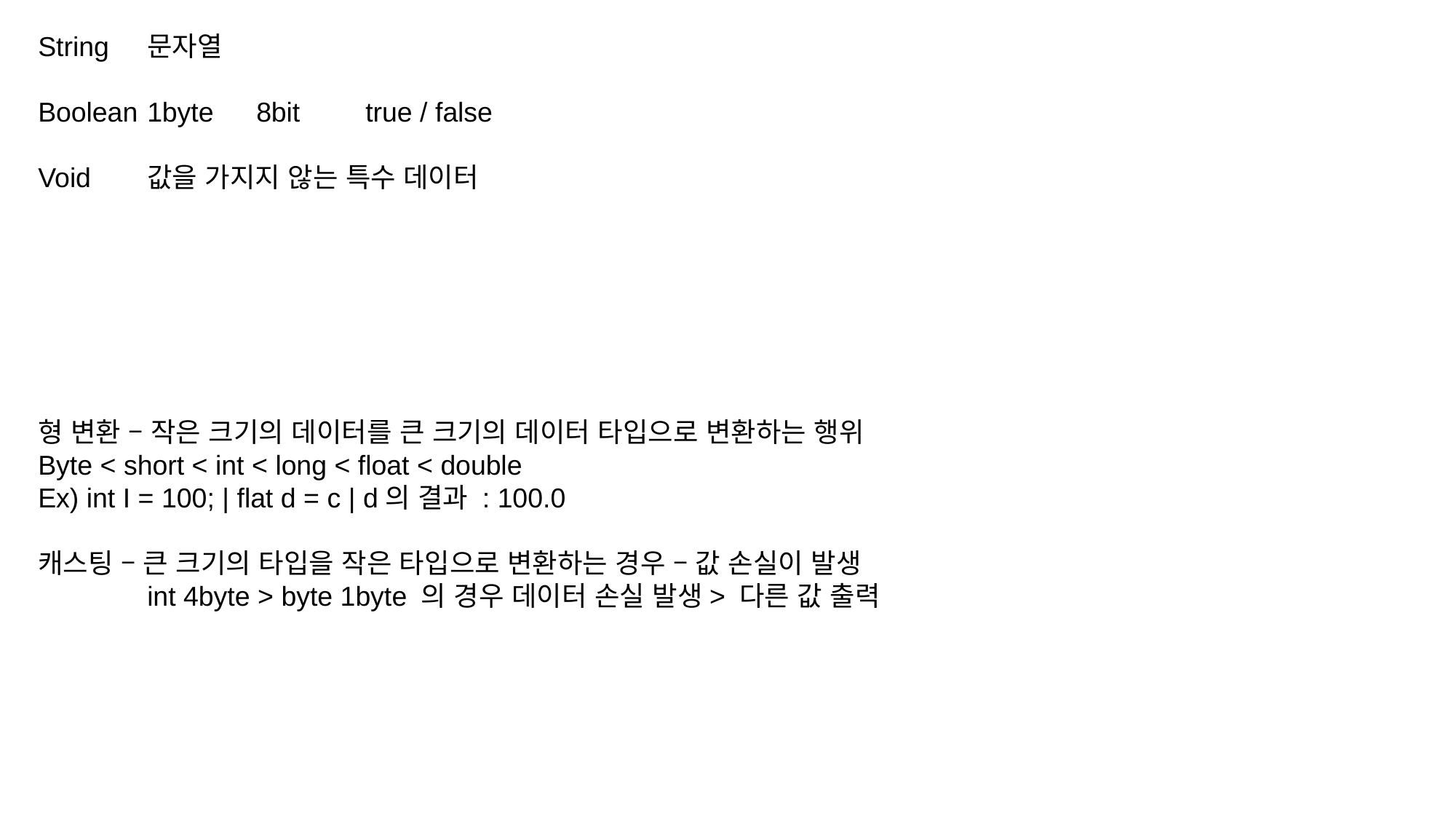

String	문자열

Boolean	1byte	8bit	true / false

Void	값을 가지지 않는 특수 데이터
형 변환 – 작은 크기의 데이터를 큰 크기의 데이터 타입으로 변환하는 행위
Byte < short < int < long < float < double
Ex) int I = 100; | flat d = c | d의 결과 : 100.0

캐스팅 – 큰 크기의 타입을 작은 타입으로 변환하는 경우 – 값 손실이 발생
	int 4byte > byte 1byte 의 경우 데이터 손실 발생> 다른 값 출력